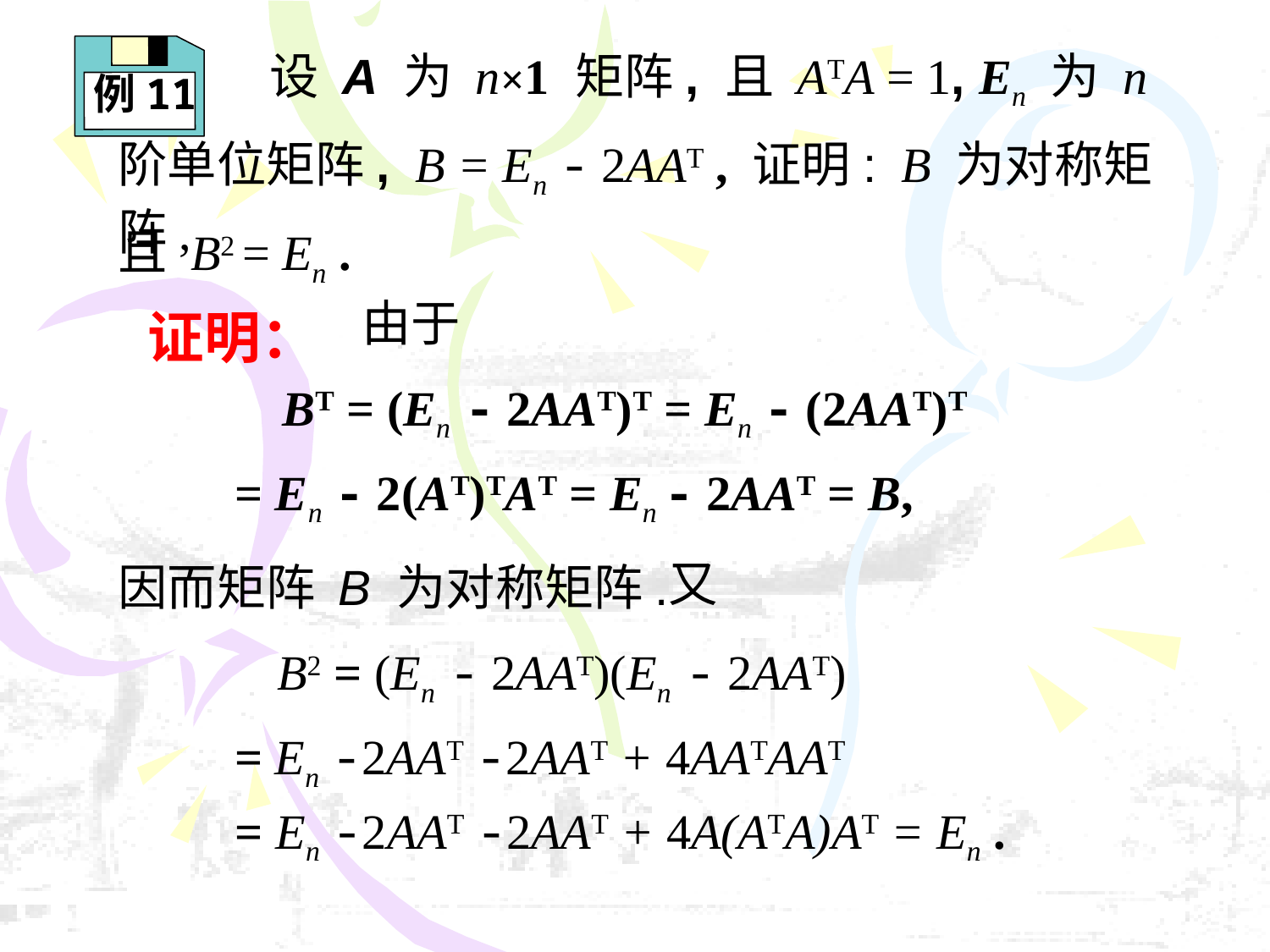

例11
   设 A 为 n×1 矩阵, 且 ATA = 1, En 为 n
阶单位矩阵,  B = En - 2AAT , 证明:  B 为对称矩阵,
且 B2 = En .
由于
证明：
BT = (En  - 2AAT)T = En - (2AAT)T
= En - 2(AT)TAT = En - 2AAT = B,
又
因而矩阵 B 为对称矩阵.
B2 = (En  - 2AAT)(En  - 2AAT)
= En -2AAT -2AAT + 4AATAAT
= En -2AAT -2AAT + 4A(ATA)AT = En .
50